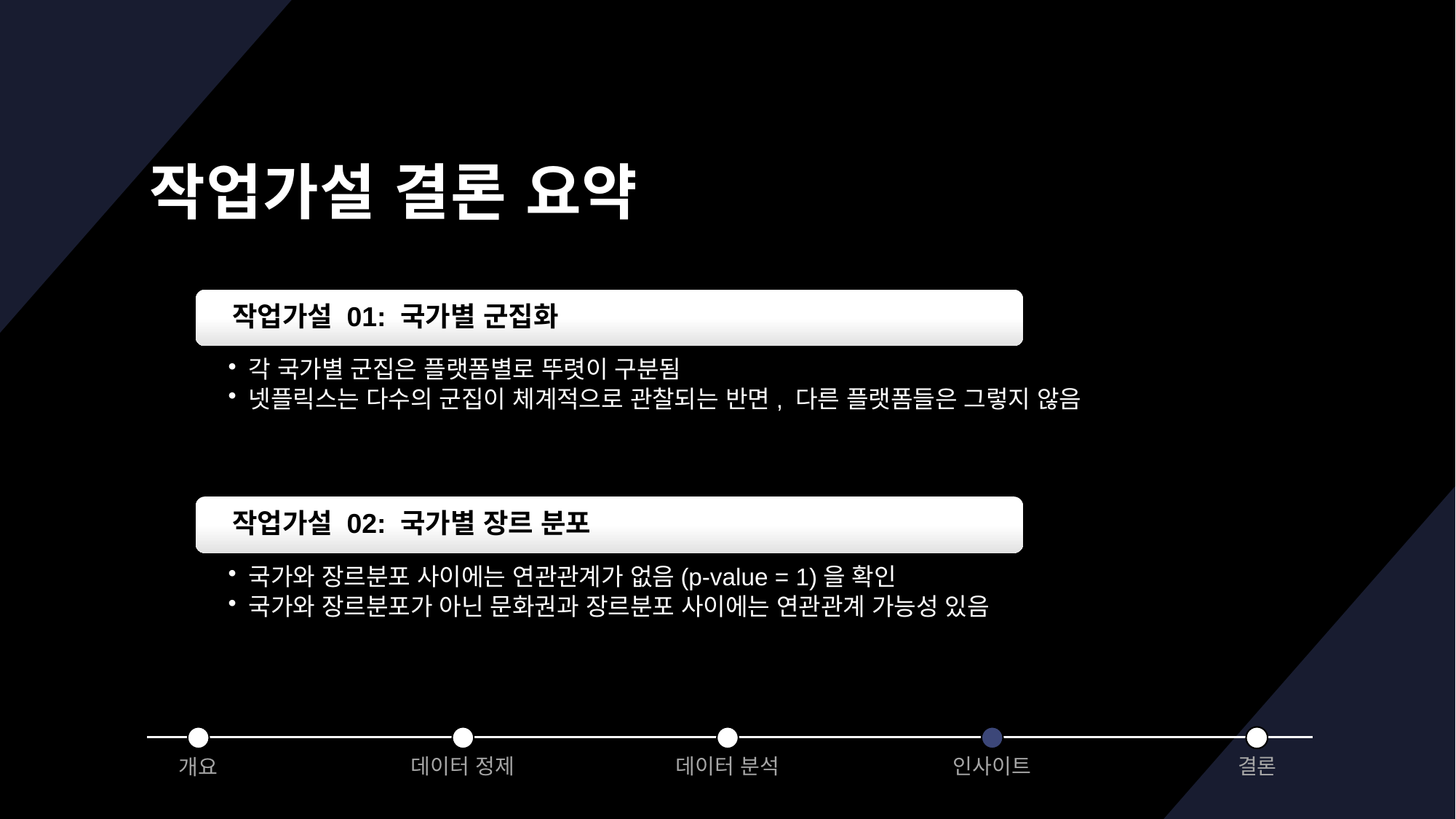

# 작업가설 결론 요약
각 국가별 군집은 플랫폼별로 뚜렷이 구분됨
넷플릭스는 다수의 군집이 체계적으로 관찰되는 반면, 다른 플랫폼들은 그렇지 않음

작업가설 01: 국가별 군집화
국가와 장르분포 사이에는 연관관계가 없음(p-value = 1)을 확인
국가와 장르분포가 아닌 문화권과 장르분포 사이에는 연관관계 가능성 있음

작업가설 02: 국가별 장르 분포

데이터 정제
데이터 분석
인사이트
결론
개요